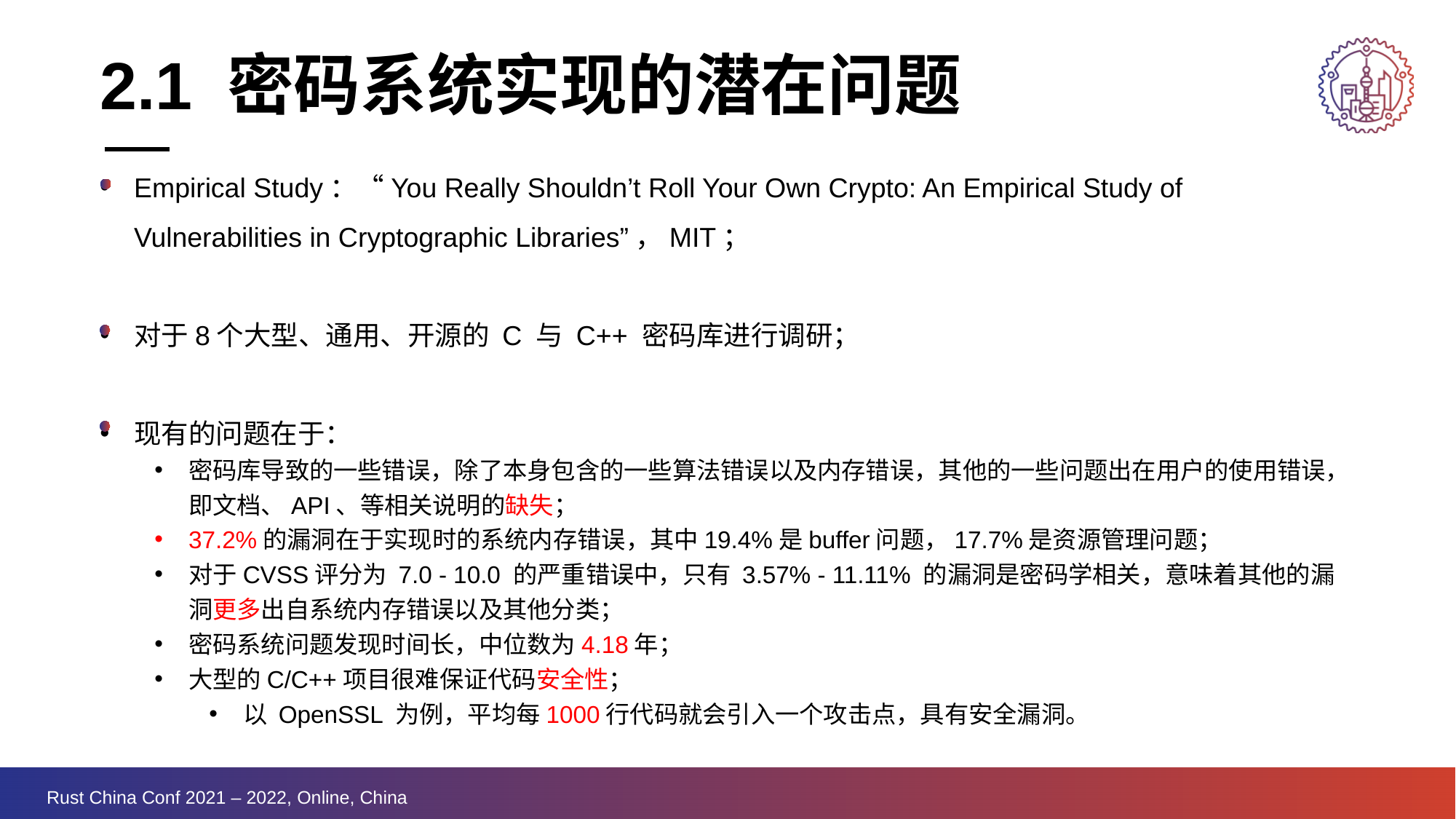

2.1 密码系统实现的潜在问题
Empirical Study：“You Really Shouldn’t Roll Your Own Crypto: An Empirical Study of Vulnerabilities in Cryptographic Libraries”，MIT；

对于8个大型、通用、开源的 C 与 C++ 密码库进行调研；

现有的问题在于：
密码库导致的一些错误，除了本身包含的一些算法错误以及内存错误，其他的一些问题出在用户的使用错误，即文档、API、等相关说明的缺失；
37.2%的漏洞在于实现时的系统内存错误，其中19.4%是buffer问题，17.7%是资源管理问题；
对于CVSS评分为 7.0 - 10.0 的严重错误中，只有 3.57% - 11.11% 的漏洞是密码学相关，意味着其他的漏洞更多出自系统内存错误以及其他分类；
密码系统问题发现时间长，中位数为4.18年；
大型的C/C++项目很难保证代码安全性；
以 OpenSSL 为例，平均每1000行代码就会引入一个攻击点，具有安全漏洞。